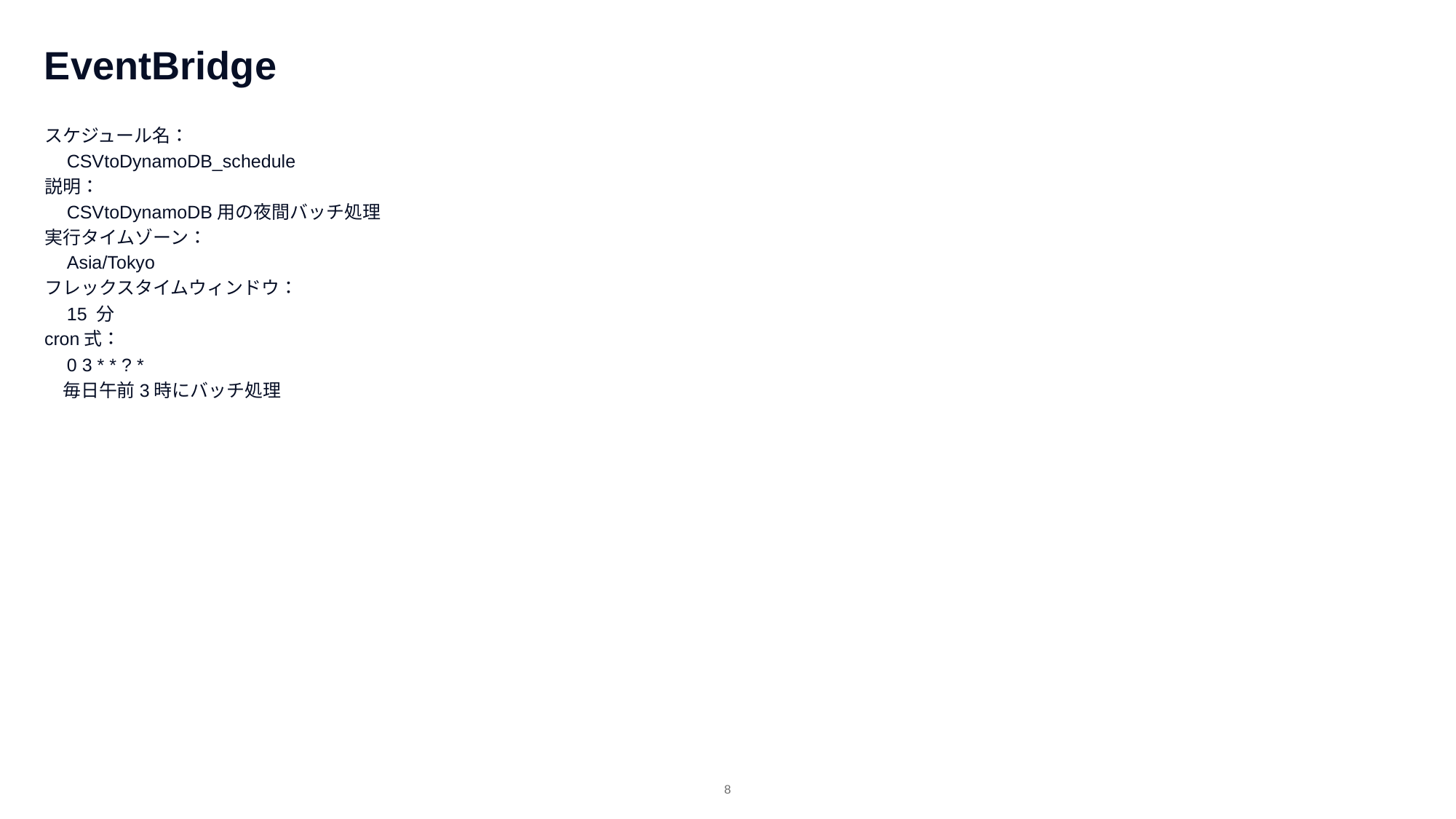

# EventBridge
スケジュール名：
　CSVtoDynamoDB_schedule
説明：
　CSVtoDynamoDB用の夜間バッチ処理
実行タイムゾーン：
　Asia/Tokyo
フレックスタイムウィンドウ：
　15 分
cron式：
　0 3 * * ? *
　毎日午前3時にバッチ処理